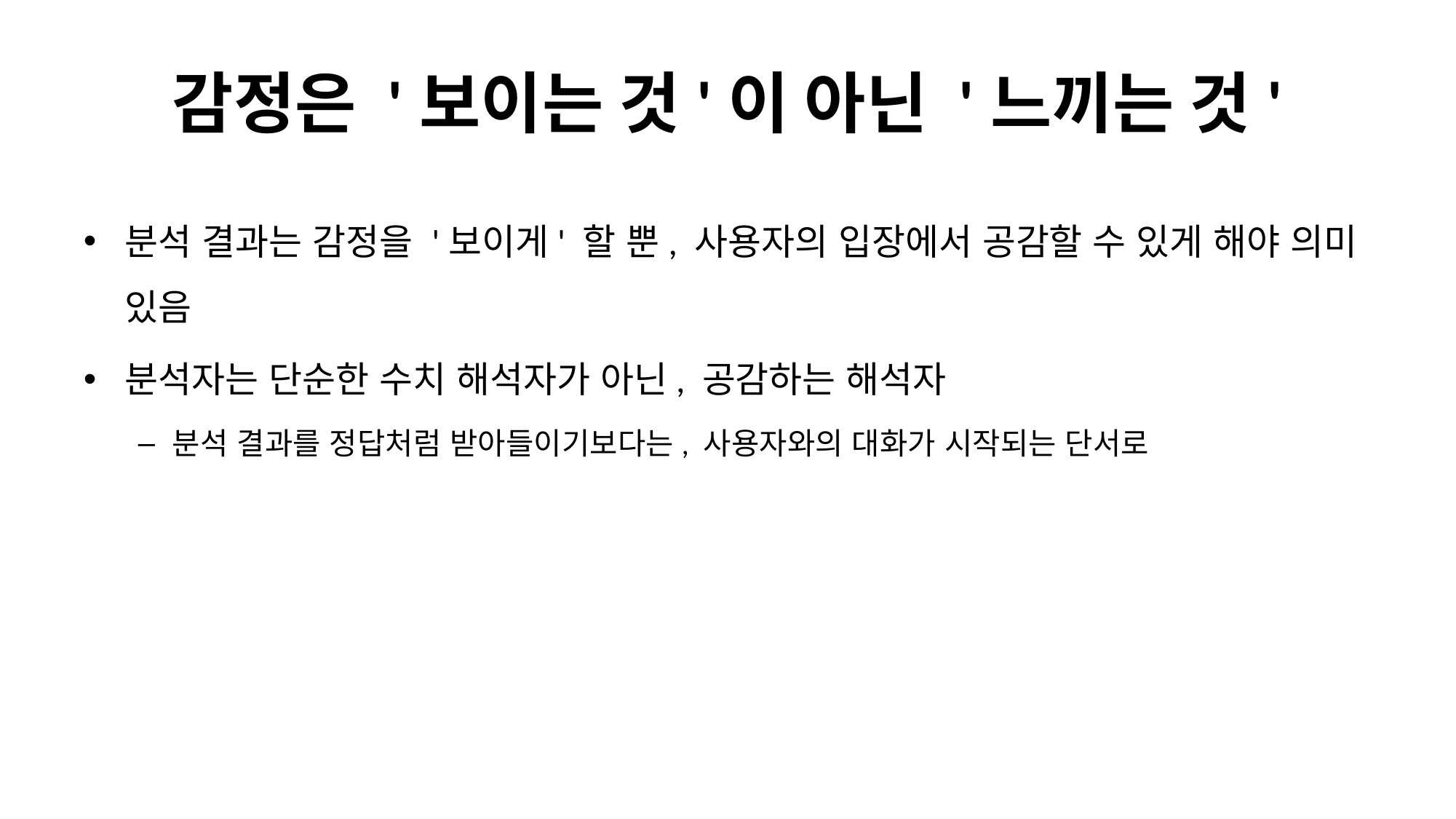

# 감정은 '보이는 것'이 아닌 '느끼는 것'
분석 결과는 감정을 '보이게' 할 뿐, 사용자의 입장에서 공감할 수 있게 해야 의미 있음
분석자는 단순한 수치 해석자가 아닌, 공감하는 해석자
분석 결과를 정답처럼 받아들이기보다는, 사용자와의 대화가 시작되는 단서로